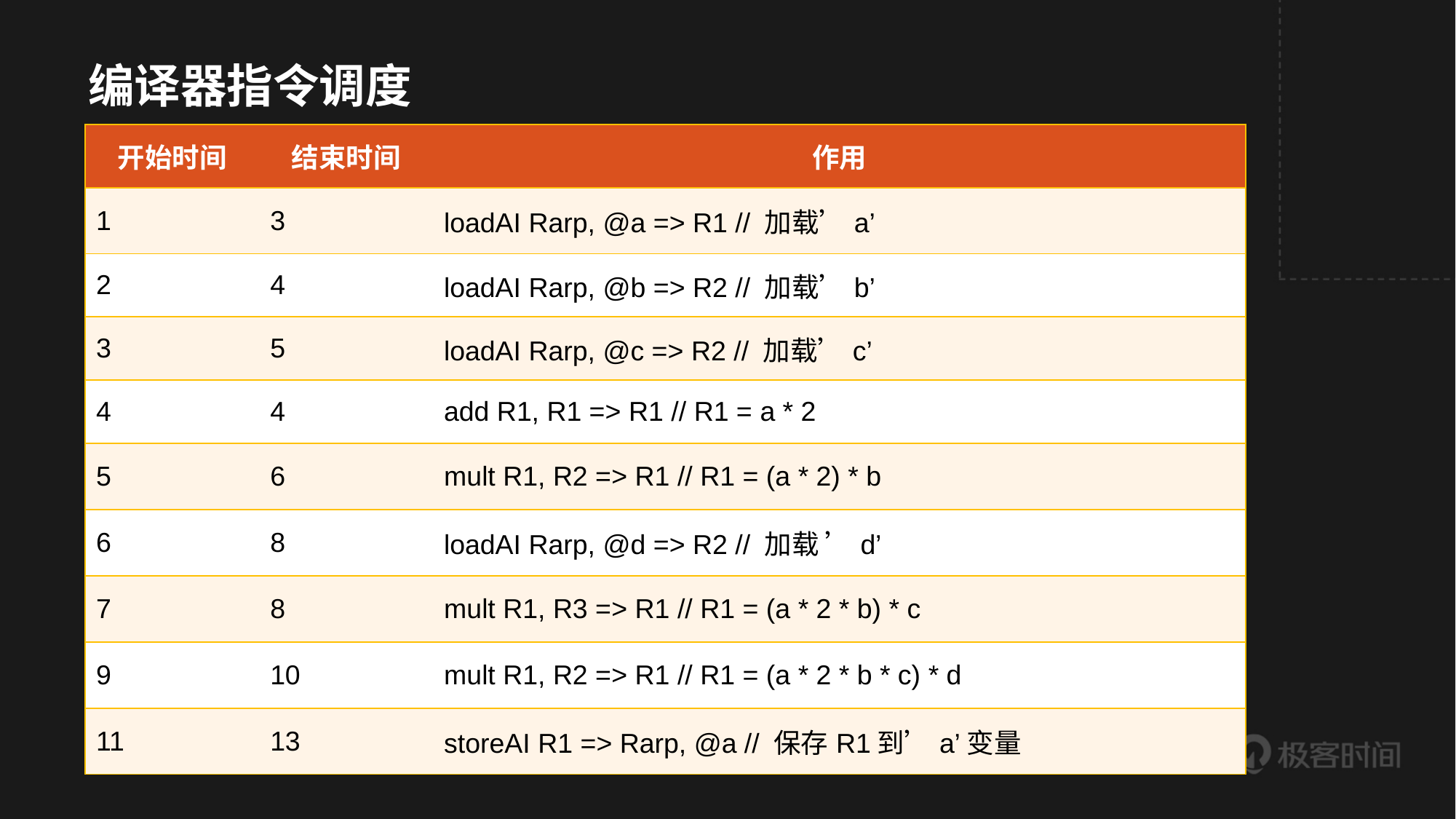

编译器指令调度
| 开始时间 | 结束时间 | 作用 |
| --- | --- | --- |
| 1 | 3 | loadAI Rarp, @a => R1 // 加载’a’ |
| 2 | 4 | loadAI Rarp, @b => R2 // 加载’b’ |
| 3 | 5 | loadAI Rarp, @c => R2 // 加载’c’ |
| 4 | 4 | add R1, R1 => R1 // R1 = a \* 2 |
| 5 | 6 | mult R1, R2 => R1 // R1 = (a \* 2) \* b |
| 6 | 8 | loadAI Rarp, @d => R2 // 加载 ’d’ |
| 7 | 8 | mult R1, R3 => R1 // R1 = (a \* 2 \* b) \* c |
| 9 | 10 | mult R1, R2 => R1 // R1 = (a \* 2 \* b \* c) \* d |
| 11 | 13 | storeAI R1 => Rarp, @a // 保存R1到’a’变量 |